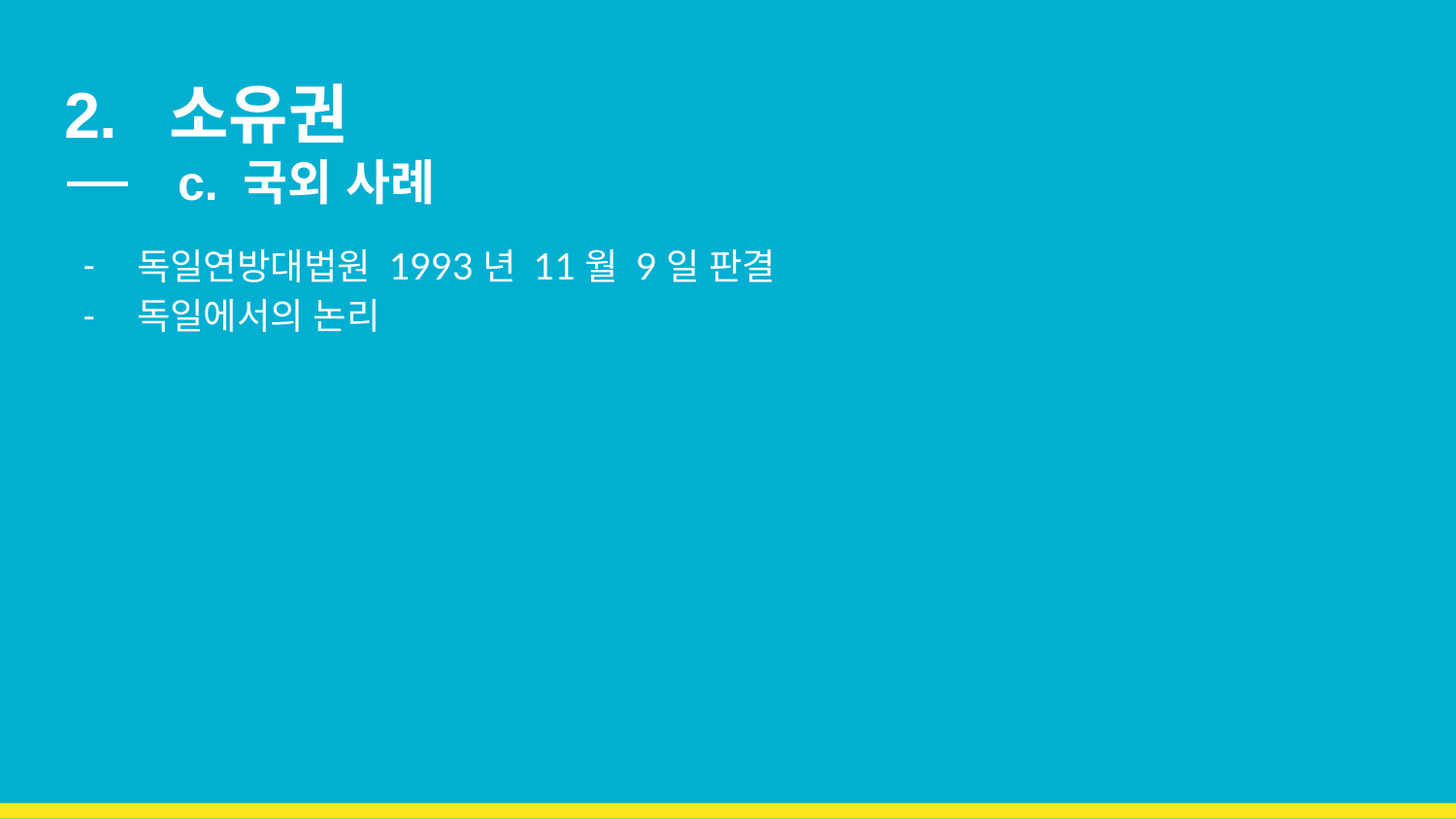

# 2.  소유권
   c. 국외 사례
독일연방대법원 1993년 11월 9일 판결
독일에서의 논리